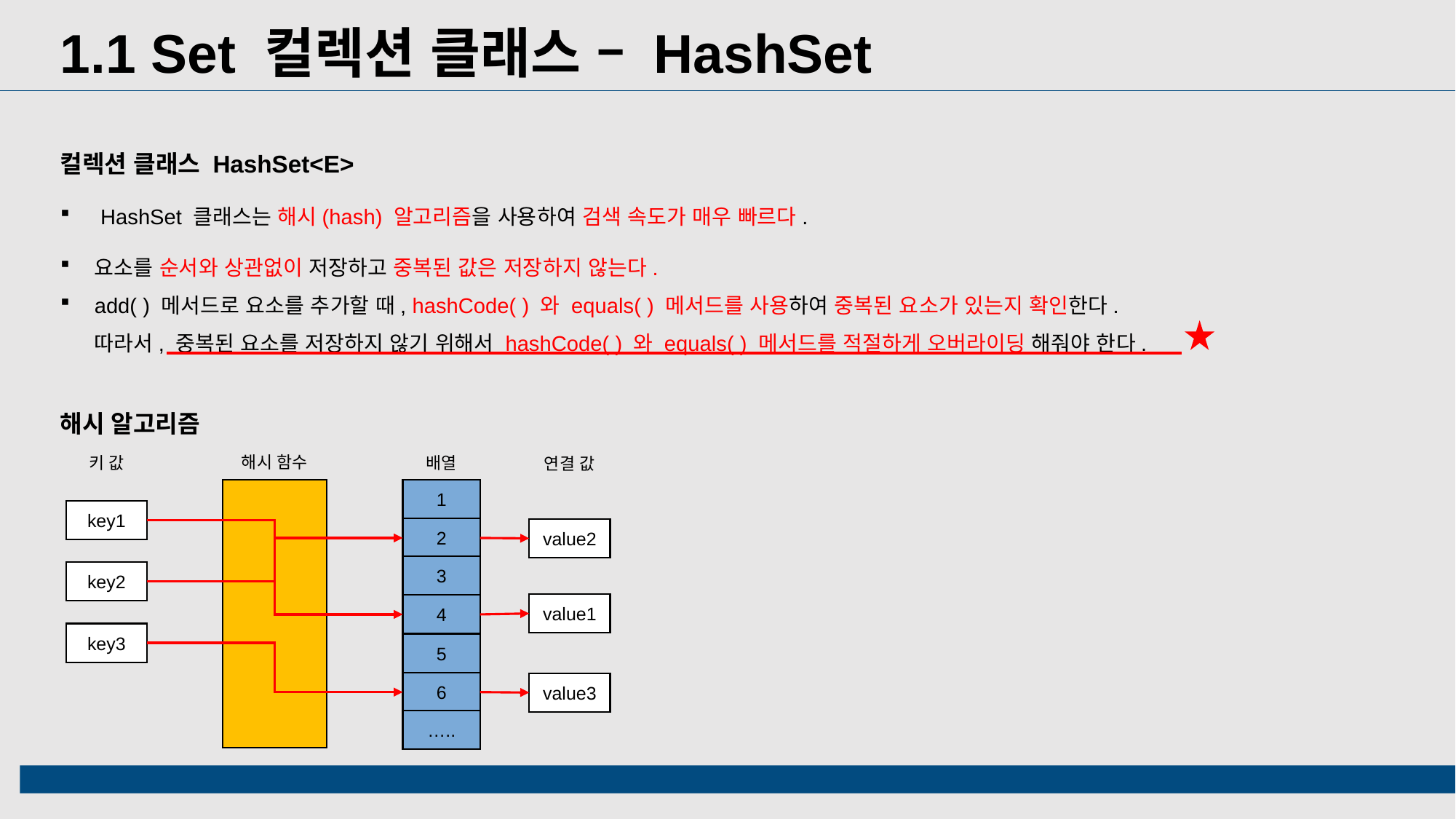

1.1 Set 컬렉션 클래스 – HashSet
컬렉션 클래스 HashSet<E>
 HashSet 클래스는 해시(hash) 알고리즘을 사용하여 검색 속도가 매우 빠르다.
요소를 순서와 상관없이 저장하고 중복된 값은 저장하지 않는다.
add( ) 메서드로 요소를 추가할 때, hashCode( ) 와 equals( ) 메서드를 사용하여 중복된 요소가 있는지 확인한다.    따라서, 중복된 요소를 저장하지 않기 위해서 hashCode( ) 와 equals( ) 메서드를 적절하게 오버라이딩 해줘야 한다.

해시 알고리즘

해시 함수

키 값
key1
key2
key3
배열
1
2
3
4
5
6
…..
연결 값
value2
value1
value3